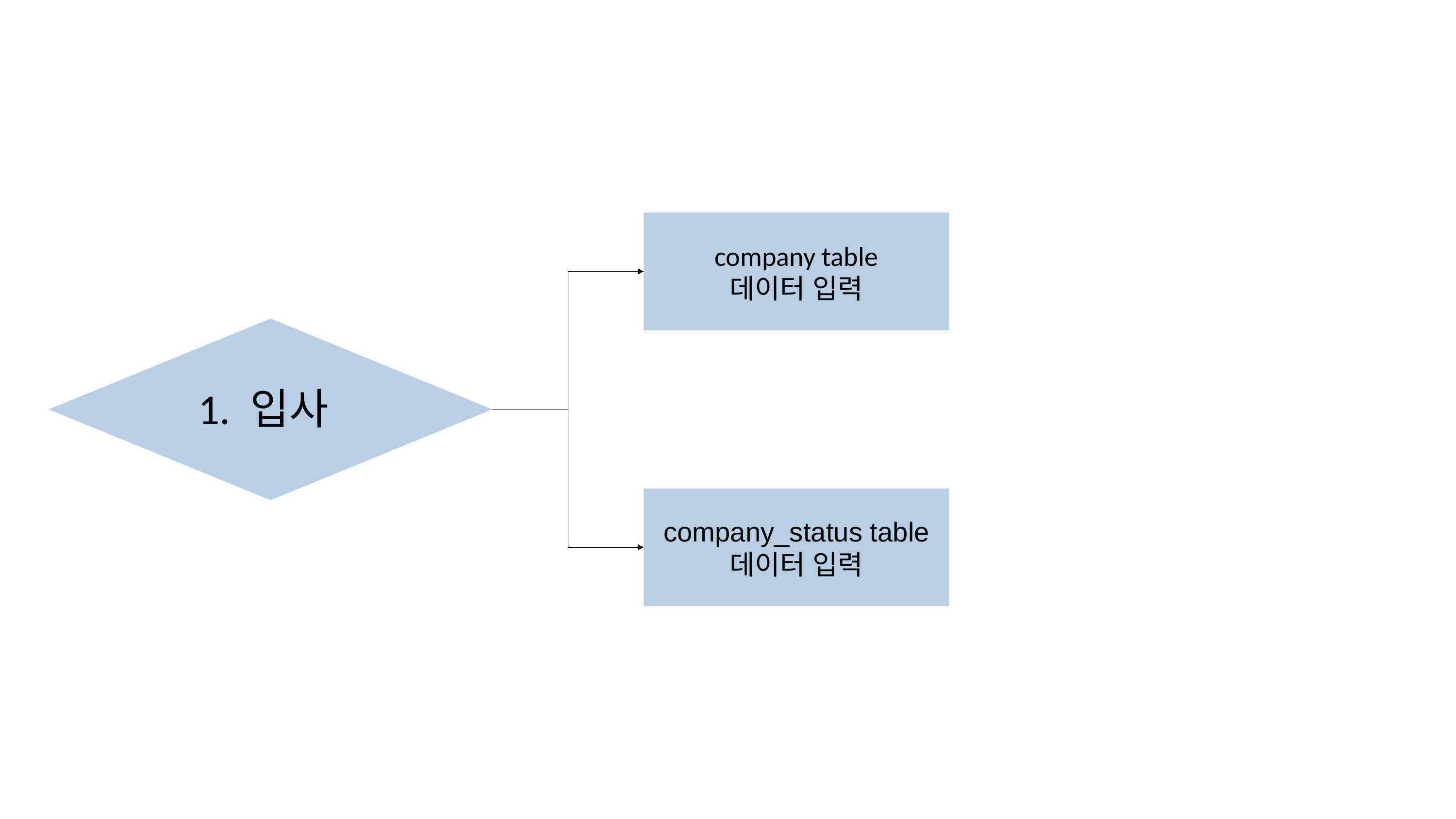

company table
데이터 입력

1. 입사
company_status table
데이터 입력